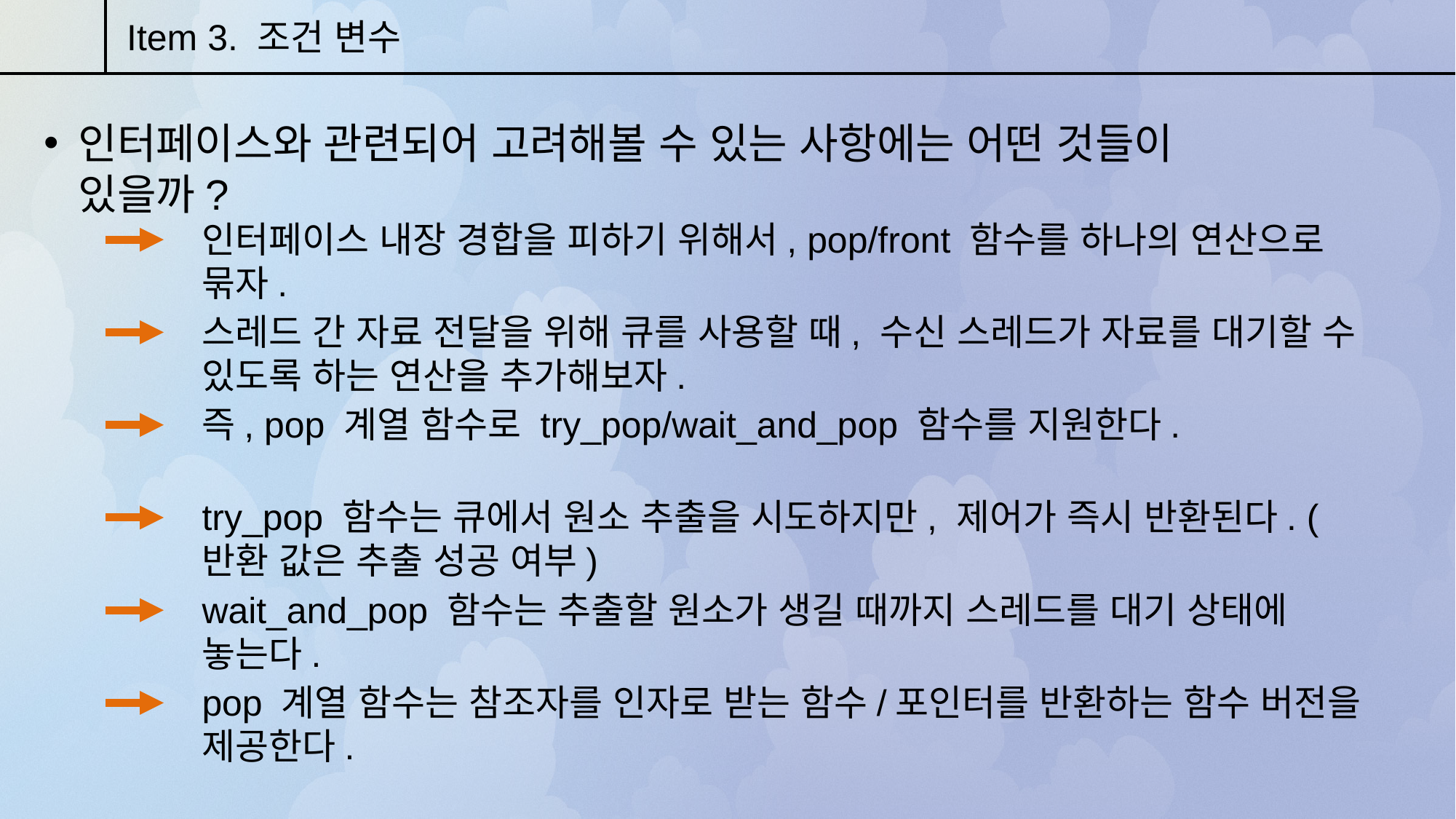

Item 3. 조건 변수
인터페이스와 관련되어 고려해볼 수 있는 사항에는 어떤 것들이 있을까?
인터페이스 내장 경합을 피하기 위해서, pop/front 함수를 하나의 연산으로 묶자.
스레드 간 자료 전달을 위해 큐를 사용할 때, 수신 스레드가 자료를 대기할 수 있도록 하는 연산을 추가해보자.
즉, pop 계열 함수로 try_pop/wait_and_pop 함수를 지원한다.
try_pop 함수는 큐에서 원소 추출을 시도하지만, 제어가 즉시 반환된다. (반환 값은 추출 성공 여부)
wait_and_pop 함수는 추출할 원소가 생길 때까지 스레드를 대기 상태에 놓는다.
pop 계열 함수는 참조자를 인자로 받는 함수/포인터를 반환하는 함수 버전을 제공한다.